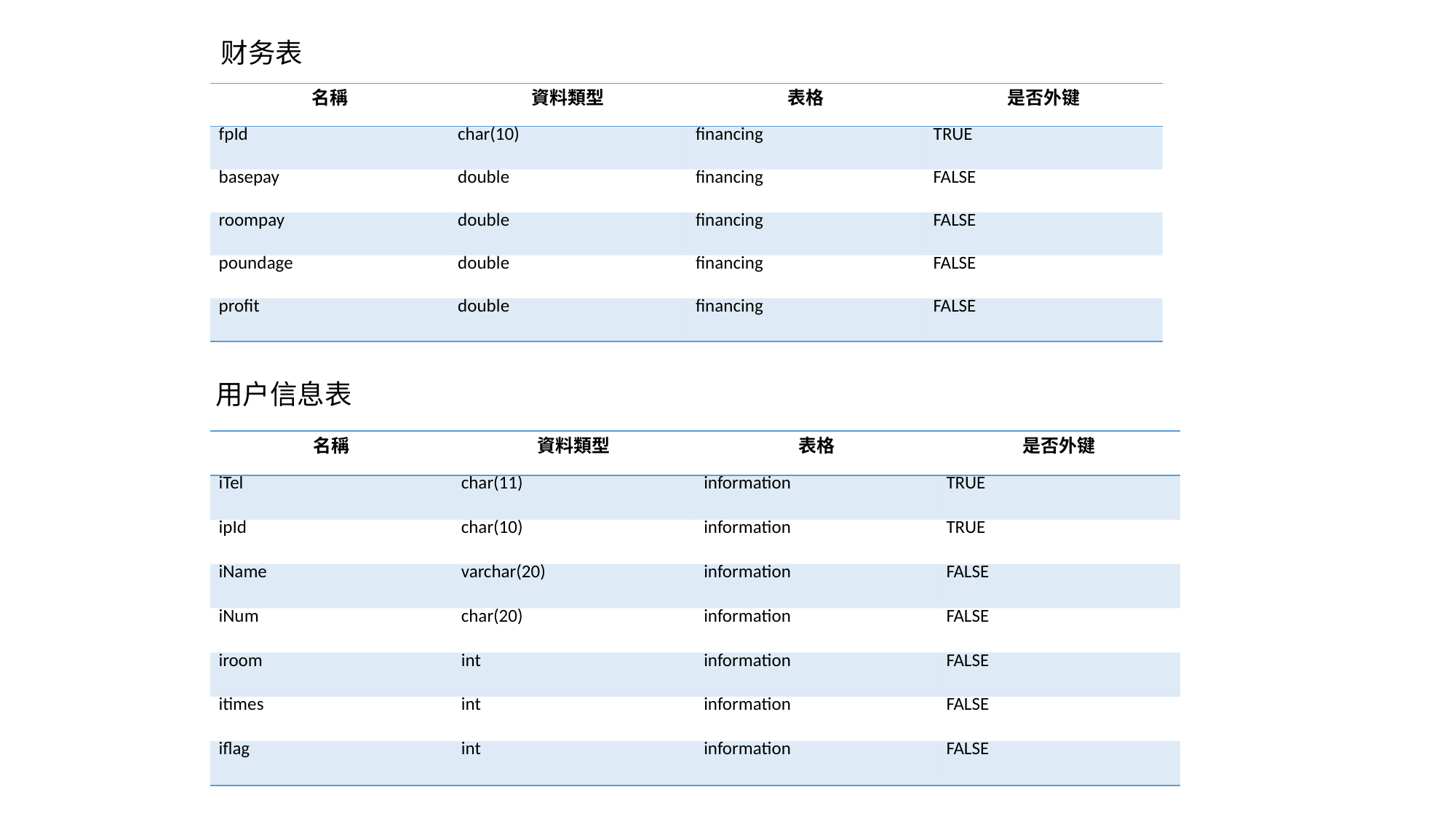

财务表
| 名稱 | 資料類型 | 表格 | 是否外键 |
| --- | --- | --- | --- |
| fpId | char(10) | financing | TRUE |
| basepay | double | financing | FALSE |
| roompay | double | financing | FALSE |
| poundage | double | financing | FALSE |
| profit | double | financing | FALSE |
用户信息表
| 名稱 | 資料類型 | 表格 | 是否外键 |
| --- | --- | --- | --- |
| iTel | char(11) | information | TRUE |
| ipId | char(10) | information | TRUE |
| iName | varchar(20) | information | FALSE |
| iNum | char(20) | information | FALSE |
| iroom | int | information | FALSE |
| itimes | int | information | FALSE |
| iflag | int | information | FALSE |